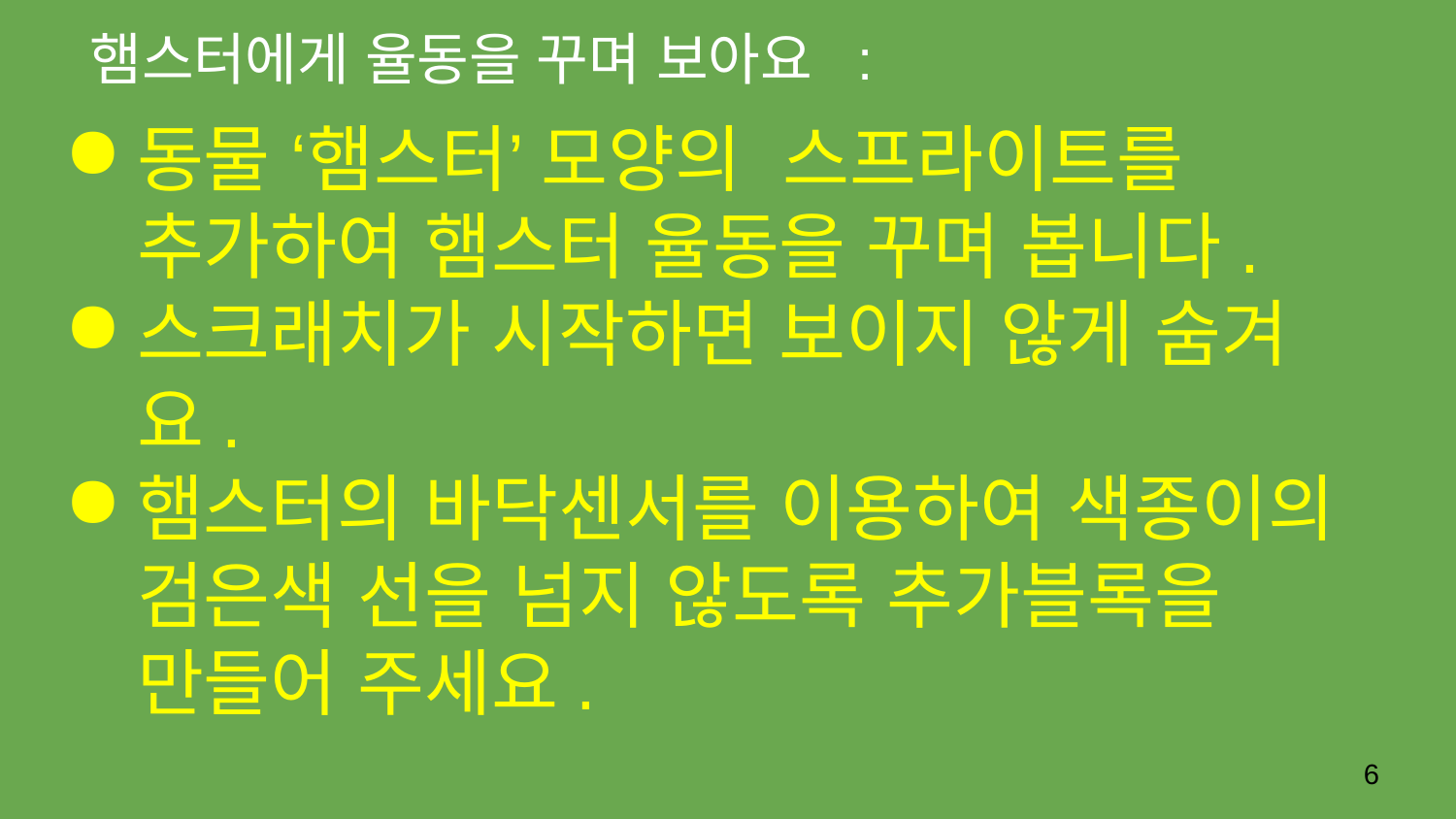

# 햄스터에게 율동을 꾸며 보아요  :
동물 ‘햄스터’ 모양의  스프라이트를 추가하여 햄스터 율동을 꾸며 봅니다.
스크래치가 시작하면 보이지 않게 숨겨요.
햄스터의 바닥센서를 이용하여 색종이의 검은색 선을 넘지 않도록 추가블록을 만들어 주세요.
6